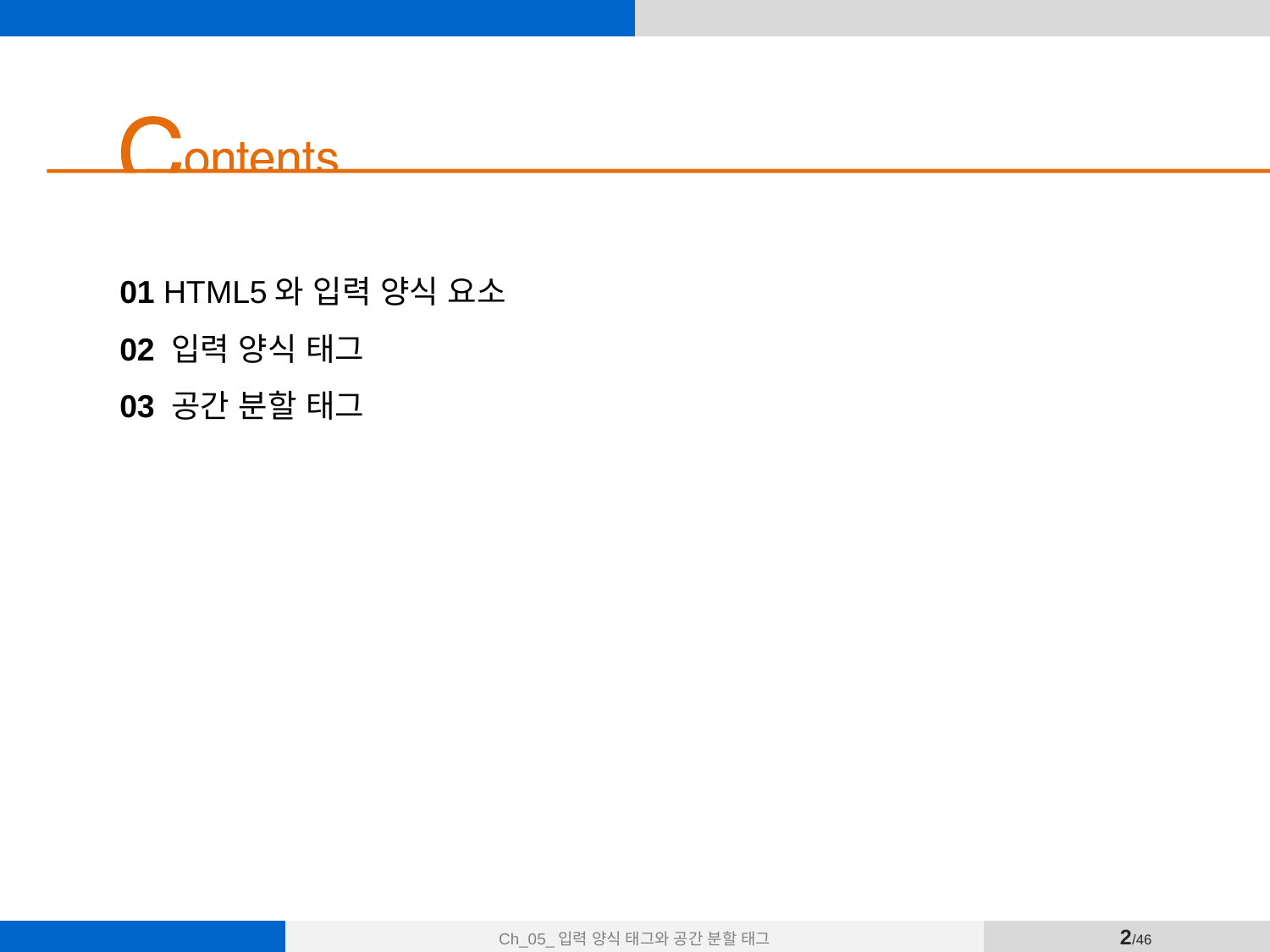

01 HTML5와 입력 양식 요소
02 입력 양식 태그
03 공간 분할 태그